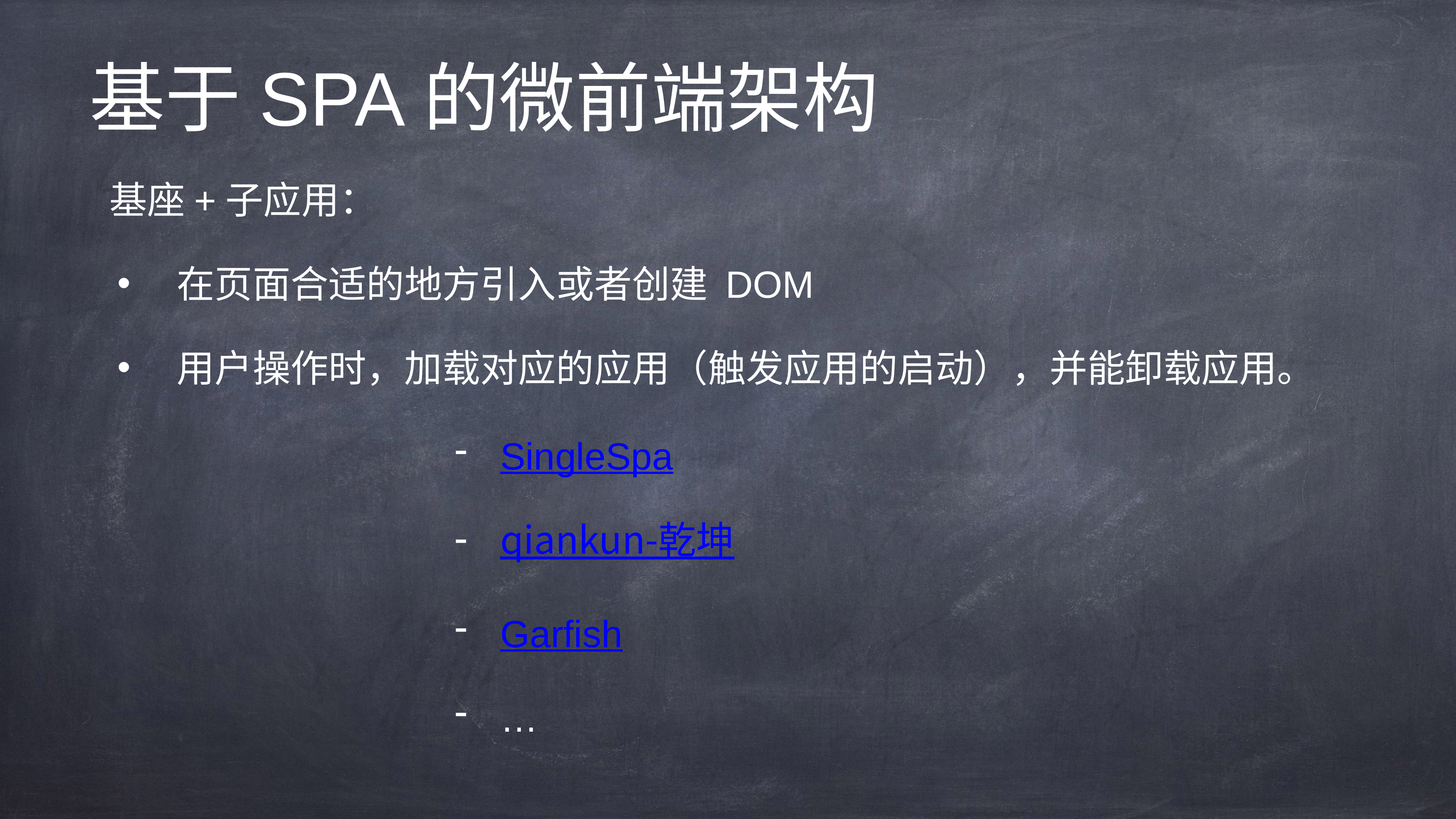

# 基于SPA的微前端架构
基座+子应用：
在页面合适的地方引入或者创建 DOM
用户操作时，加载对应的应用（触发应用的启动），并能卸载应用。
SingleSpa
qiankun-乾坤
Garfish
…